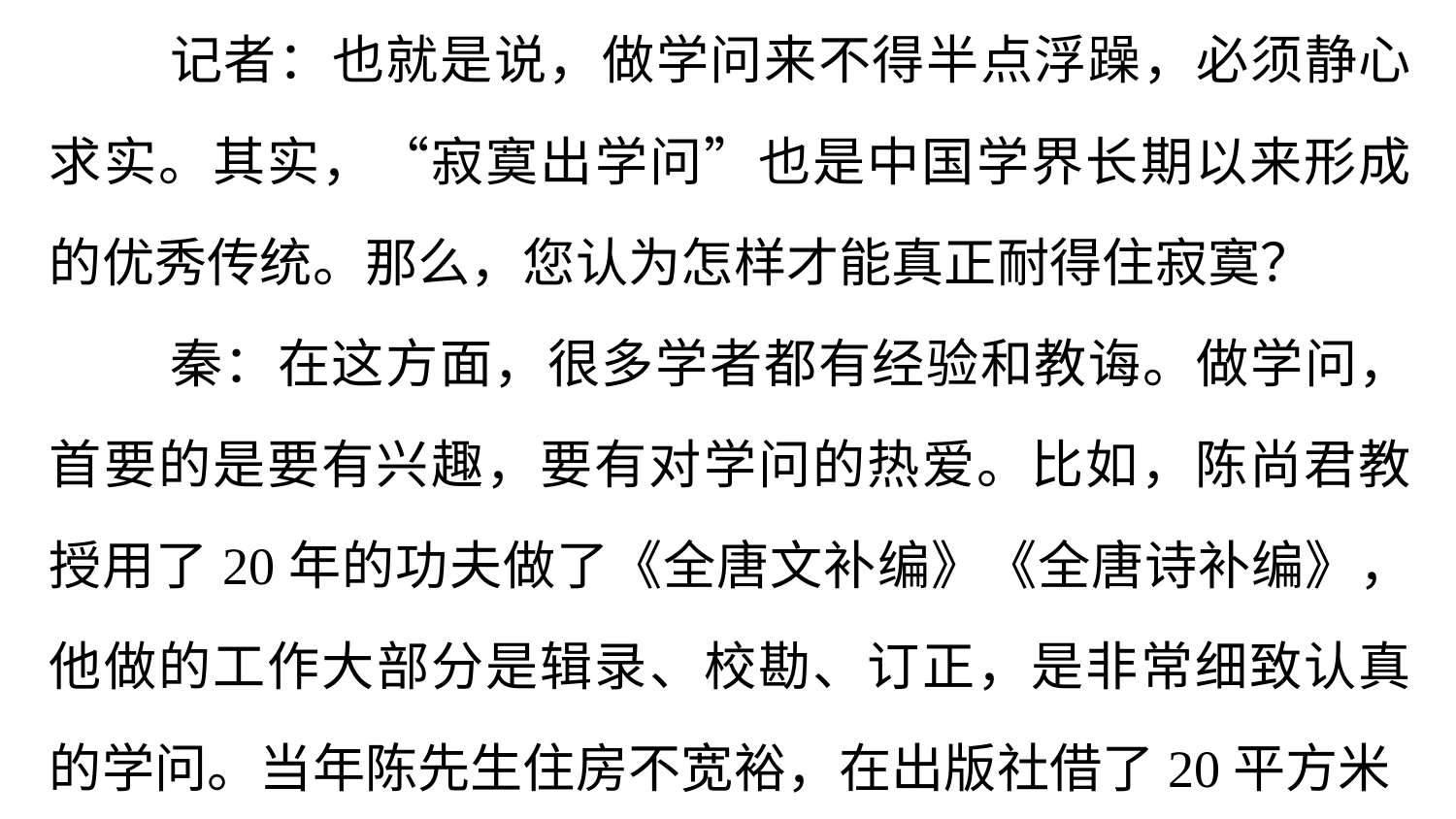

记者：也就是说，做学问来不得半点浮躁，必须静心求实。其实，“寂寞出学问”也是中国学界长期以来形成的优秀传统。那么，您认为怎样才能真正耐得住寂寞？
        秦：在这方面，很多学者都有经验和教诲。做学问，首要的是要有兴趣，要有对学问的热爱。比如，陈尚君教授用了20年的功夫做了《全唐文补编》《全唐诗补编》，他做的工作大部分是辑录、校勘、订正，是非常细致认真的学问。当年陈先生住房不宽裕，在出版社借了20平方米